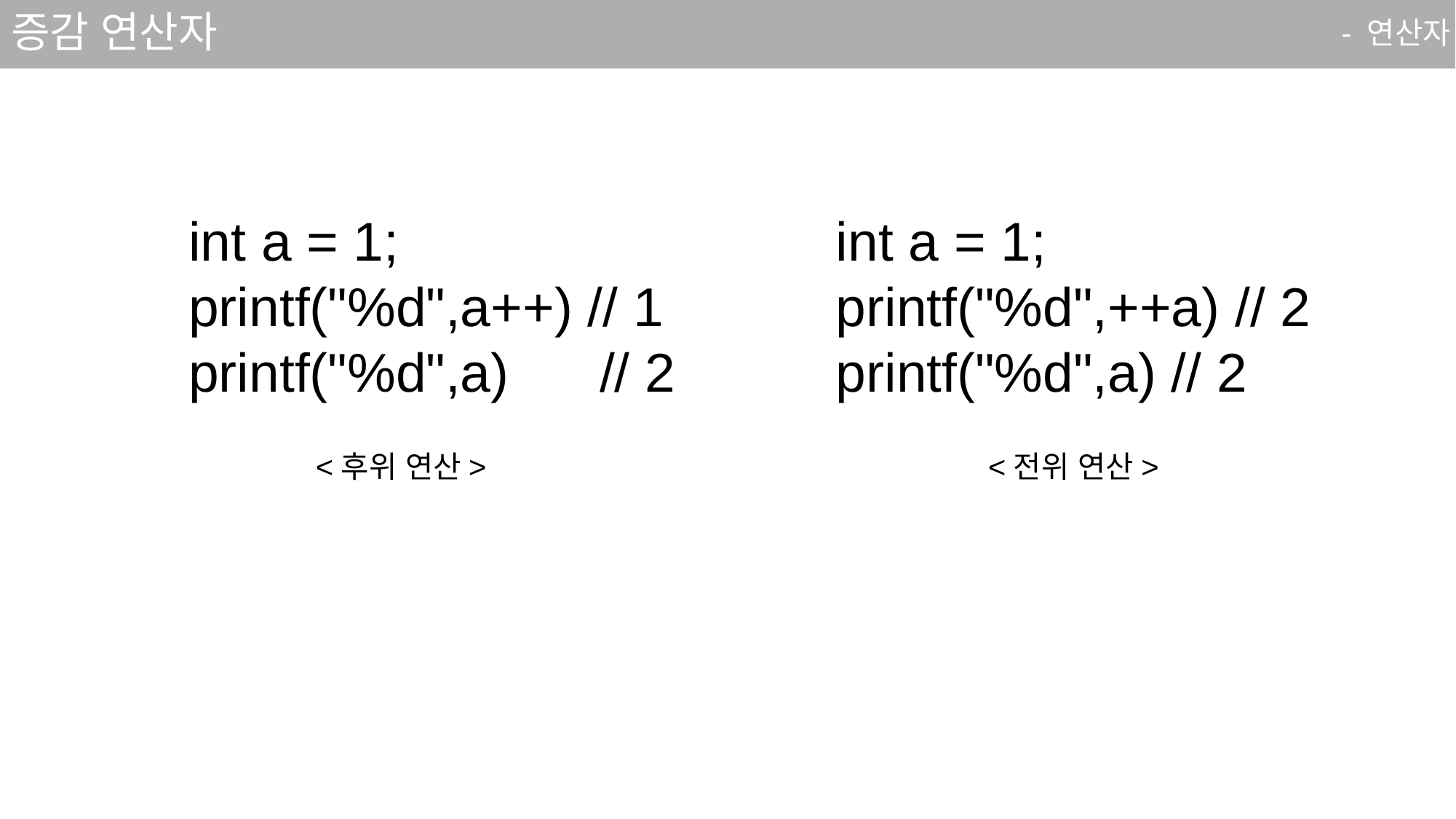

# 증감 연산자
- 연산자
int a = 1;
printf("%d",a++) // 1
printf("%d",a)      // 2
int a = 1;
printf("%d",++a) // 2
printf("%d",a) // 2
<후위 연산>
<전위 연산>